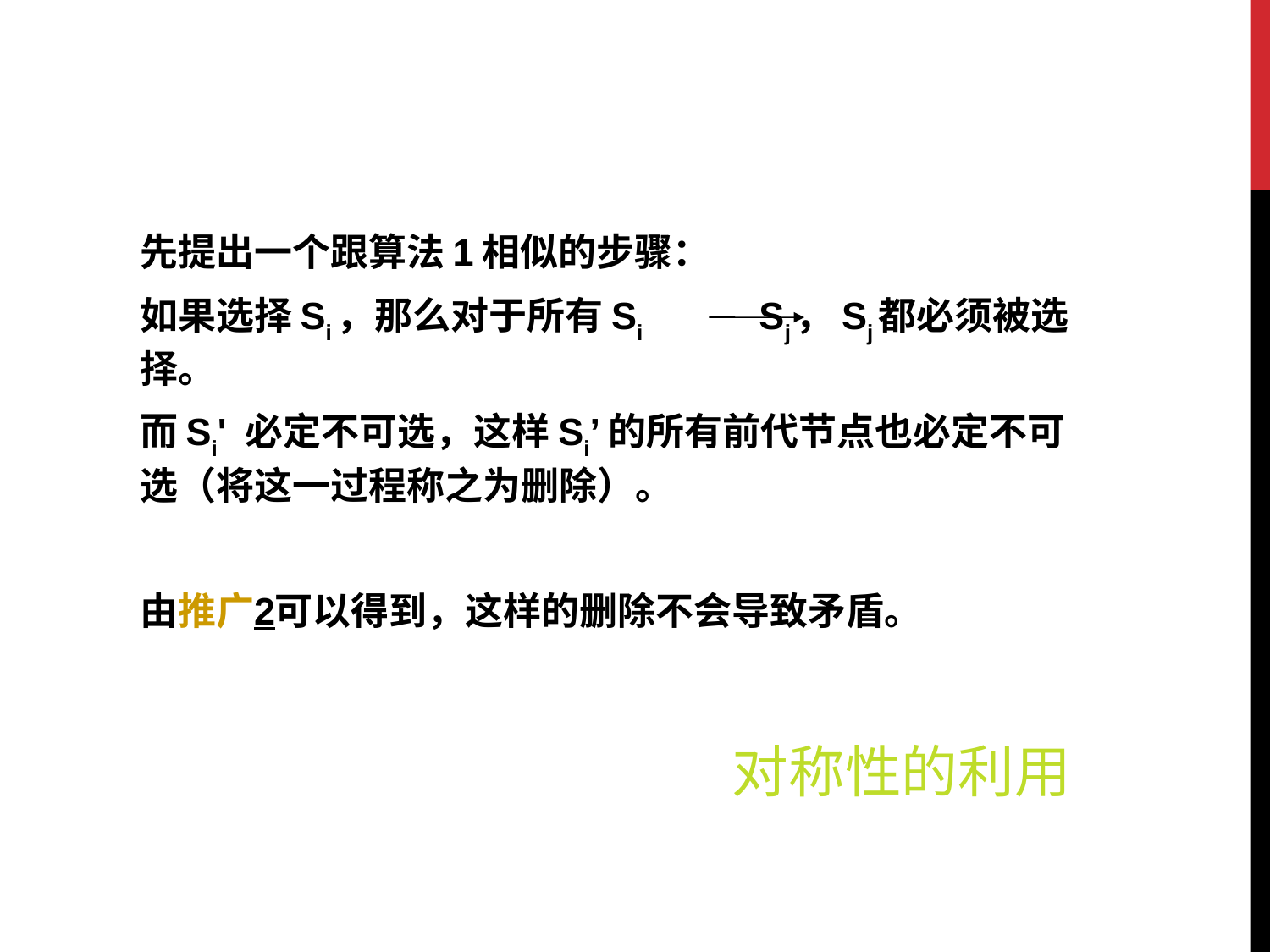

先提出一个跟算法1相似的步骤：
如果选择Si，那么对于所有Si           Sj，Sj都必须被选择。
而Si' 必定不可选，这样Si’的所有前代节点也必定不可选（将这一过程称之为删除）。

由推广2可以得到，这样的删除不会导致矛盾。

对称性的利用